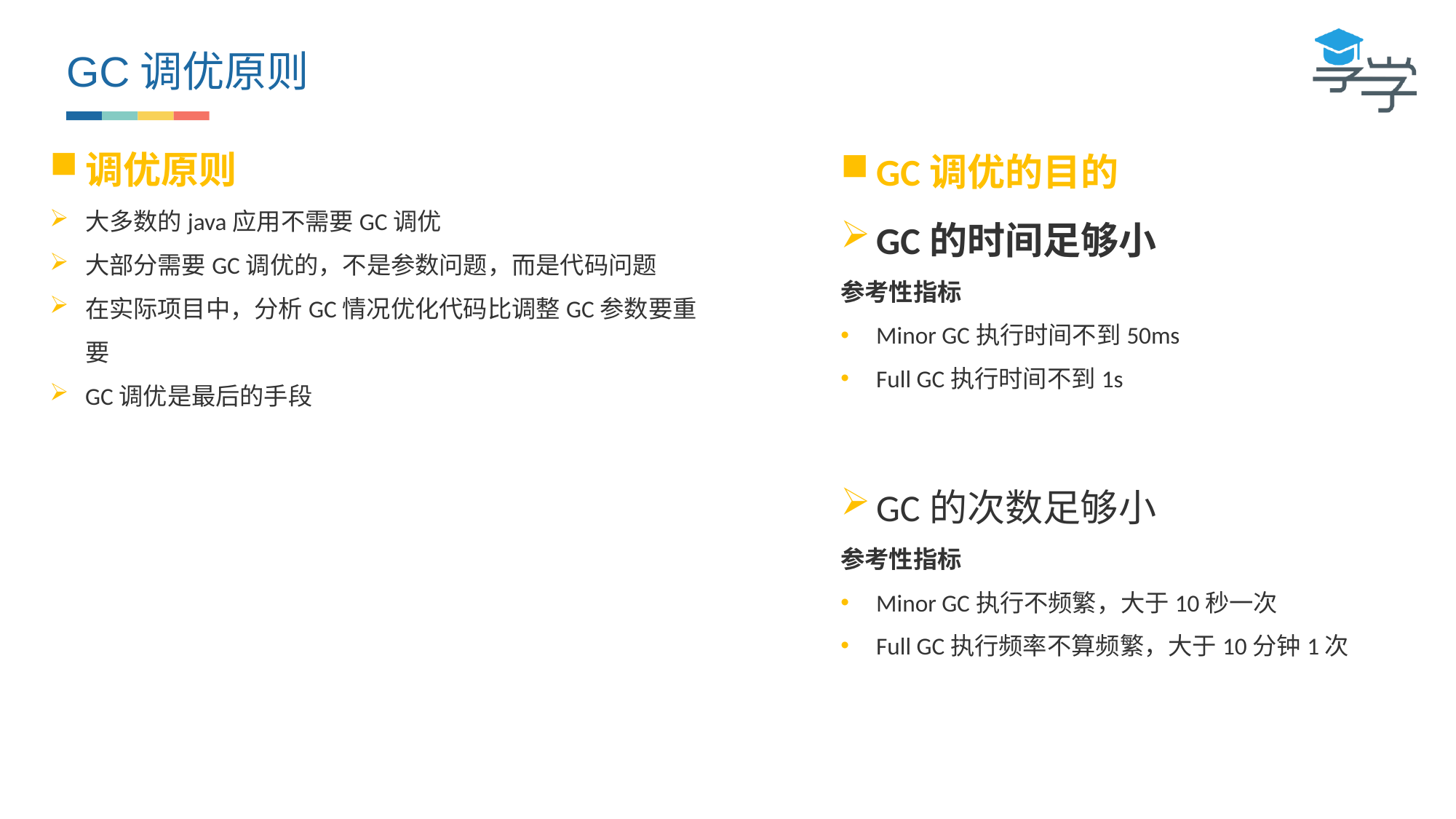

GC调优原则

调优原则
大多数的java应用不需要GC调优
大部分需要GC调优的，不是参数问题，而是代码问题
在实际项目中，分析GC情况优化代码比调整GC参数要重要
GC调优是最后的手段

GC调优的目的
GC的时间足够小
参考性指标
Minor GC执行时间不到50ms
Full GC执行时间不到1s

GC的次数足够小
参考性指标
Minor GC执行不频繁，大于10秒一次
Full GC执行频率不算频繁，大于10分钟1次